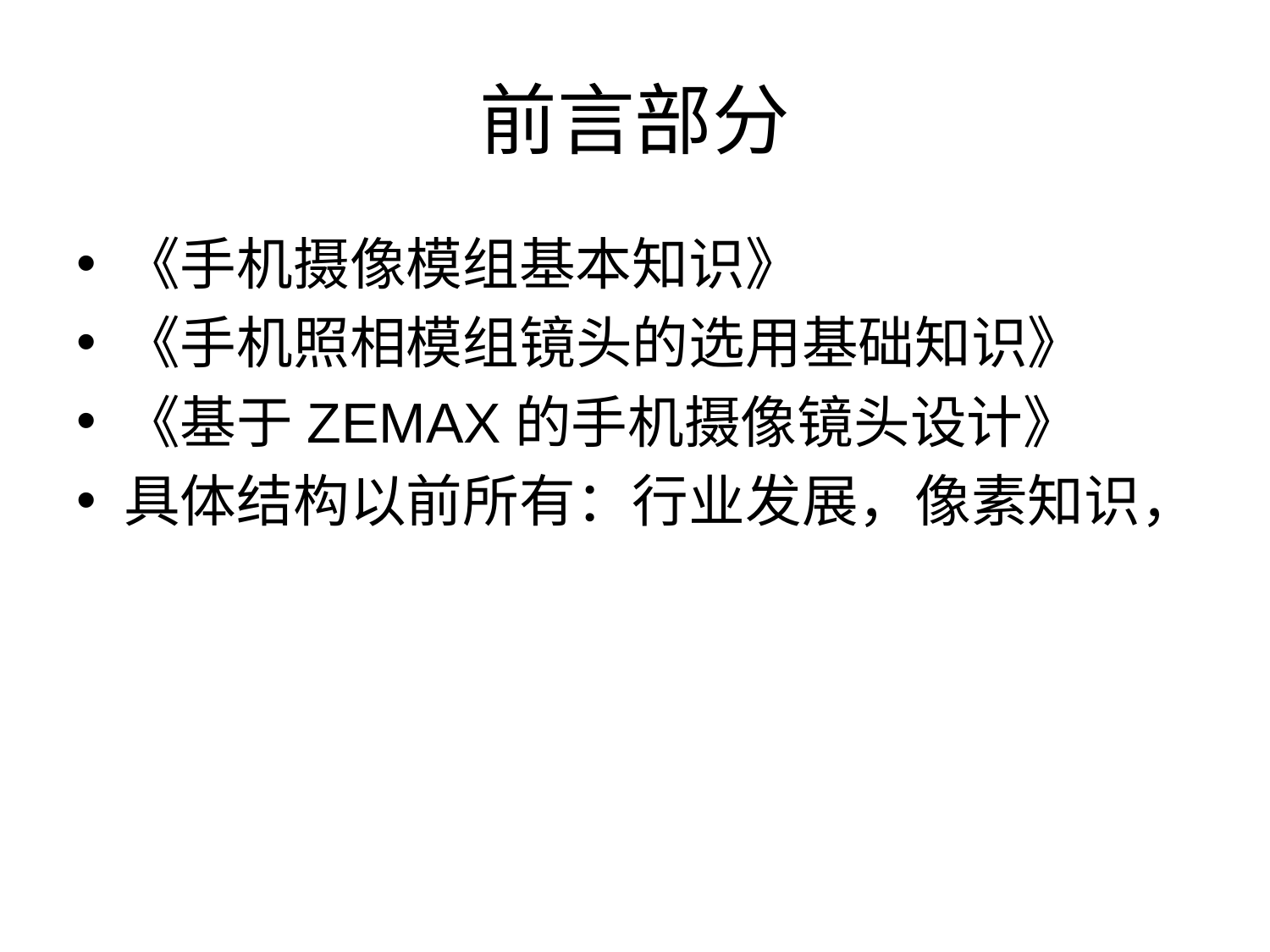

# 前言部分
《手机摄像模组基本知识》
《手机照相模组镜头的选用基础知识》
《基于ZEMAX的手机摄像镜头设计》
具体结构以前所有：行业发展，像素知识，